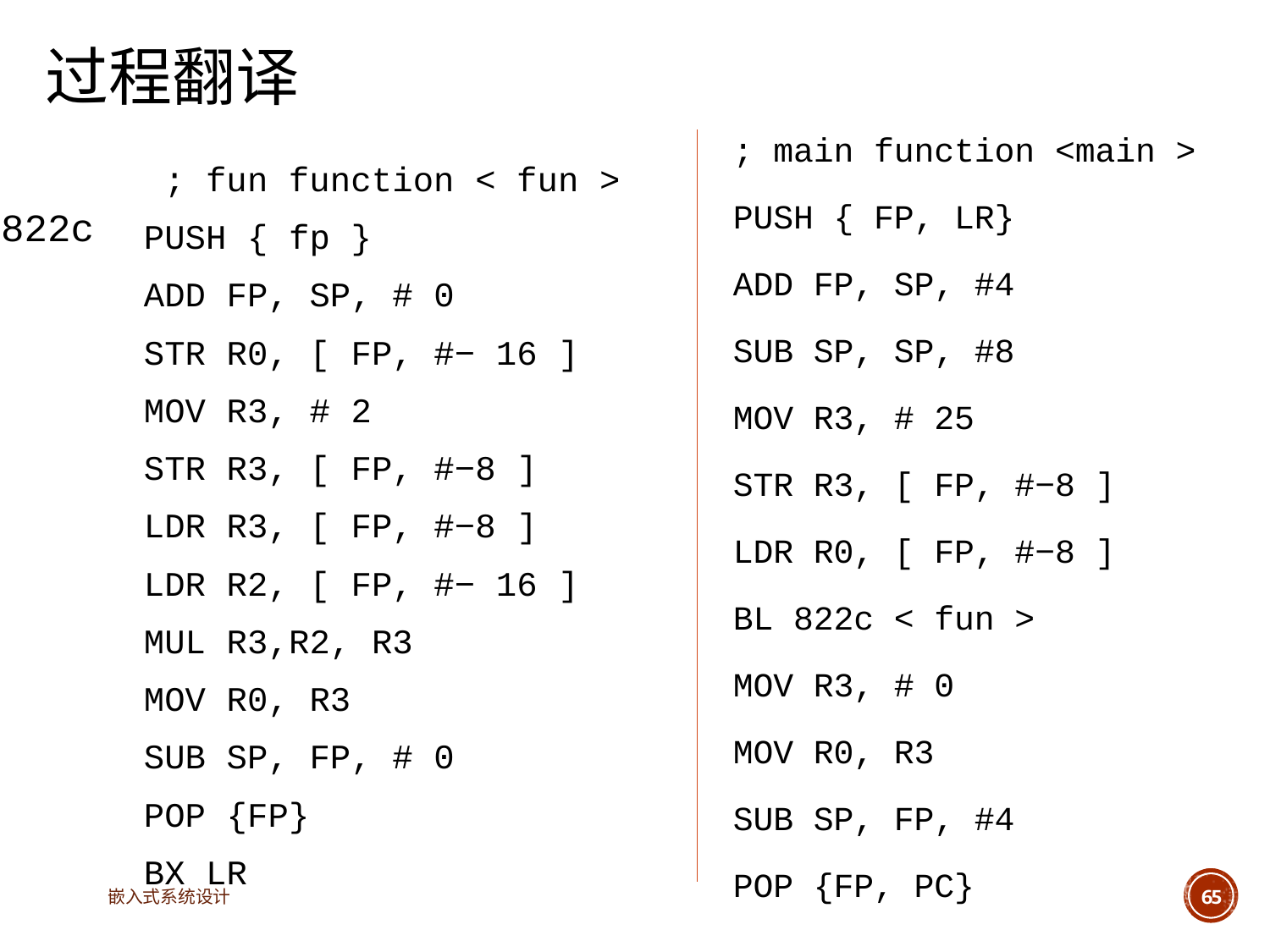

# 过程翻译
; main function <main >
PUSH { FP, LR}
ADD FP, SP, #4
SUB SP, SP, #8
MOV R3, # 25
STR R3, [ FP, #−8 ]
LDR R0, [ FP, #−8 ]
BL 822c < fun >
MOV R3, # 0
MOV R0, R3
SUB SP, FP, #4
POP {FP, PC}
 ; fun function < fun >
PUSH { fp }
ADD FP, SP, # 0
STR R0, [ FP, #− 16 ]
MOV R3, # 2
STR R3, [ FP, #−8 ]
LDR R3, [ FP, #−8 ]
LDR R2, [ FP, #− 16 ]
MUL R3,R2, R3
MOV R0, R3
SUB SP, FP, # 0
POP {FP}
BX LR
822c
嵌入式系统设计
65